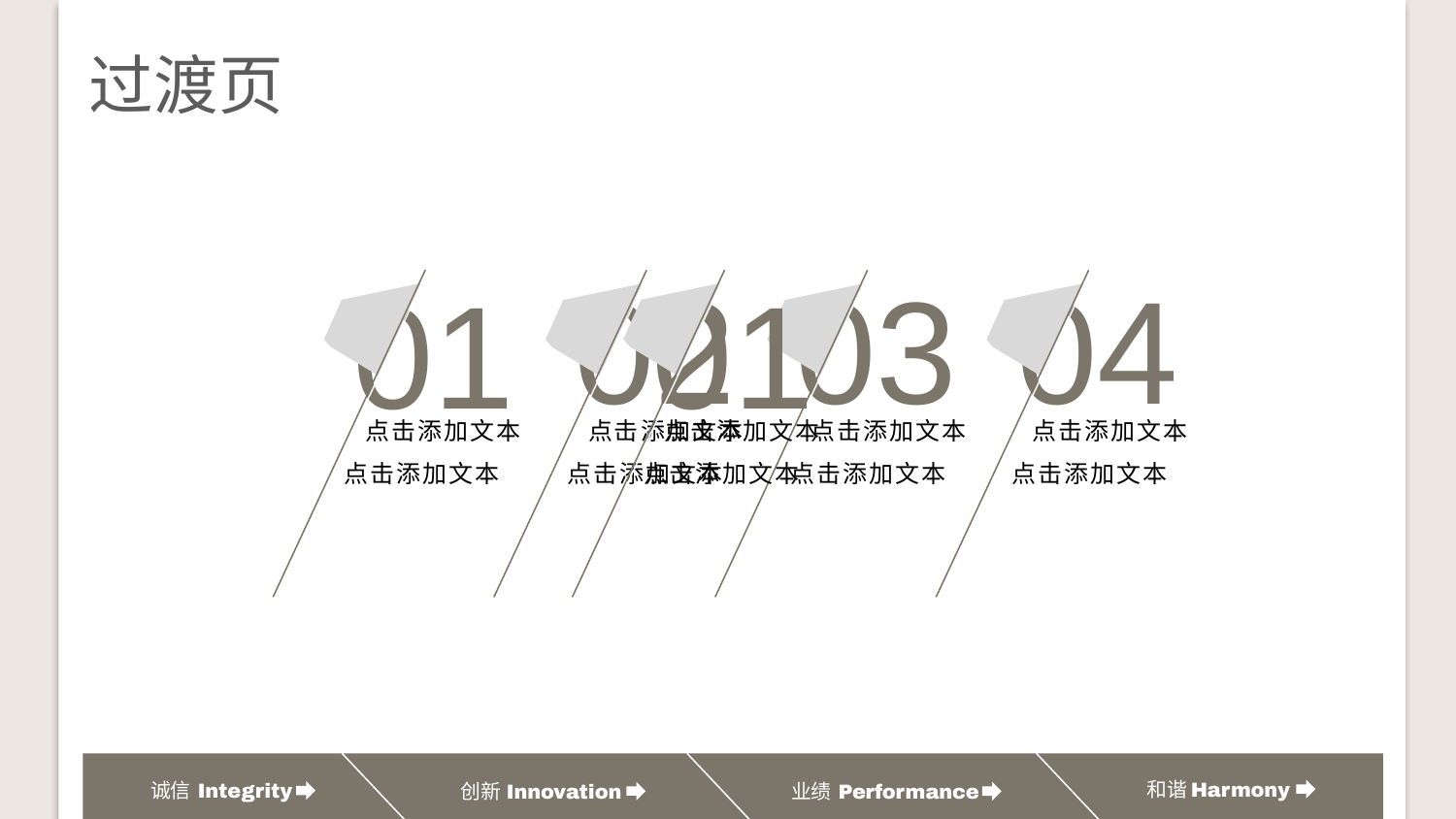

过渡页
02
点击添加文本
点击添加文本

03
点击添加文本
点击添加文本

04
点击添加文本
点击添加文本

01
点击添加文本
点击添加文本

01
点击添加文本
点击添加文本